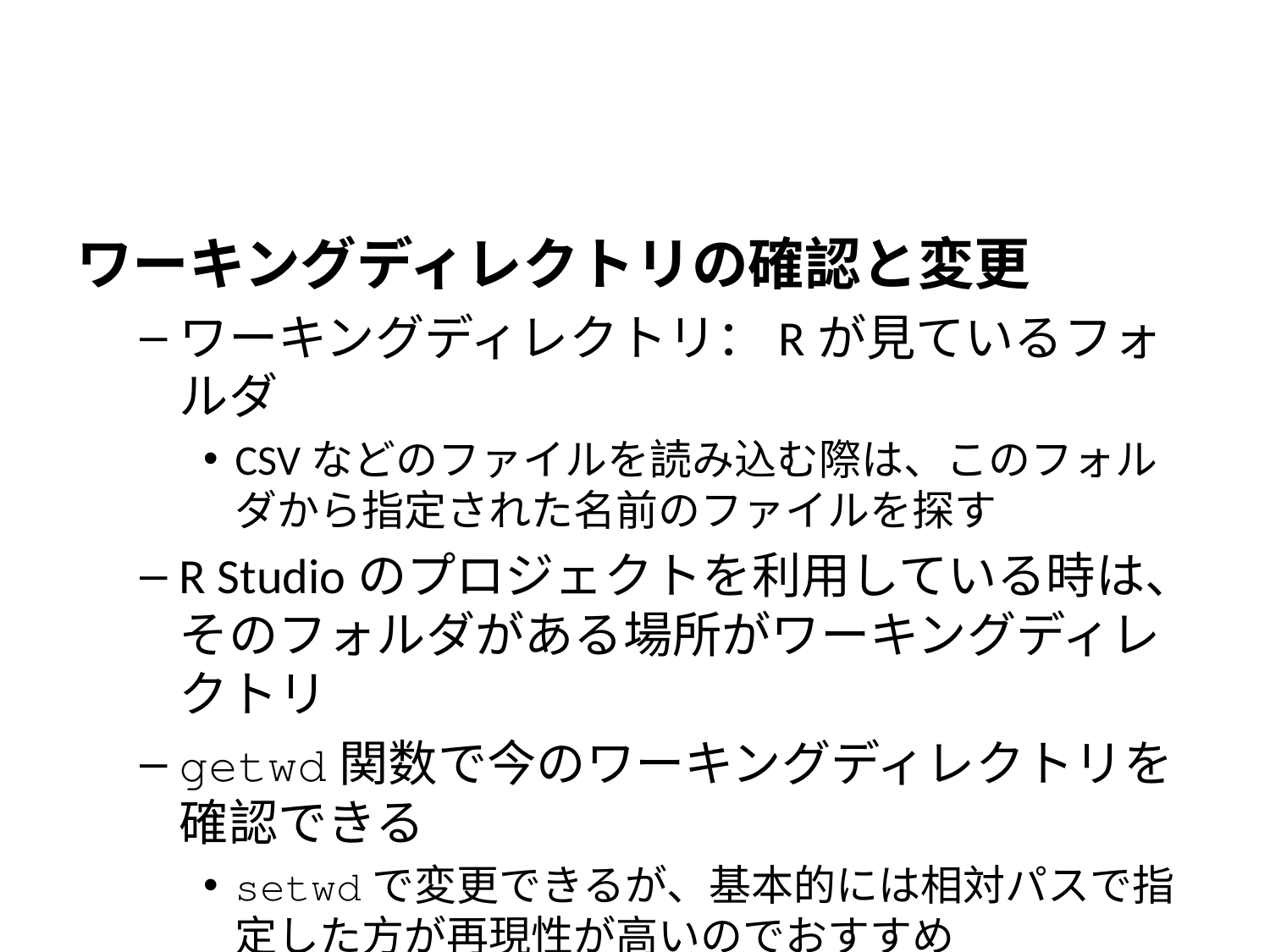

ワーキングディレクトリの確認と変更
ワーキングディレクトリ：Rが見ているフォルダ
CSVなどのファイルを読み込む際は、このフォルダから指定された名前のファイルを探す
R Studioのプロジェクトを利用している時は、そのフォルダがある場所がワーキングディレクトリ
getwd関数で今のワーキングディレクトリを確認できる
setwdで変更できるが、基本的には相対パスで指定した方が再現性が高いのでおすすめ
ファイル名：基本全て""で囲む、ワーキングディレクトリの中にあるフォルダを開きたい場合は/で区切る
"C:/folder1/folder2/data.csv"
拡張子
PC上で扱うファイルには、それがどのアプリケーション(ソフト)で利用するものなのかがPC側に伝わる印が付いていることが多い：拡張子
例えば.csvはMicrosoft Excelで開くと決めている(既定のアプリ)
.RはRスクリプトを表すことが分かるのでR StudioやR GUI、.htmlはブラウザで開く
R Studio、Excelのそれぞれでcsvファイルを開いてみよう
フォルダの共有方法
フォルダの共有：データや書いたスクリプトを共有する
何度も修正を加えたり、作った図表を共有するのはめんどい
結果、分析をした人がスライドも全部作る…になりがち
フォルダをメンバー間で同期する(共有する)ツールをマスターすると、グループでの作業が楽になる
Dropbox
GitHub
特にGitHubはRStudioと直接連携して簡単にクラウド共有・共有したデータのダウンロードも可能なので非常に便利
データをオープンで保有することになるので、扱うデータの種類によっては注意が必要
フォルダの共有方法(cont’d)
Google Driveを使う方法もあり
Google Document, Spreadsheet, Slides を使った論文共同執筆はべんり
OfficeのWord, Excel, Powerpointに比べると機能がかなり制限される弱点
特にスライド作成に関しては不便なポイントが多いかも
文面はGoogle Driveで共有しながら作成しつつ、体裁を適宜Wordにダウンロードするなどして修正する必要がある
プロジェクトの作り方